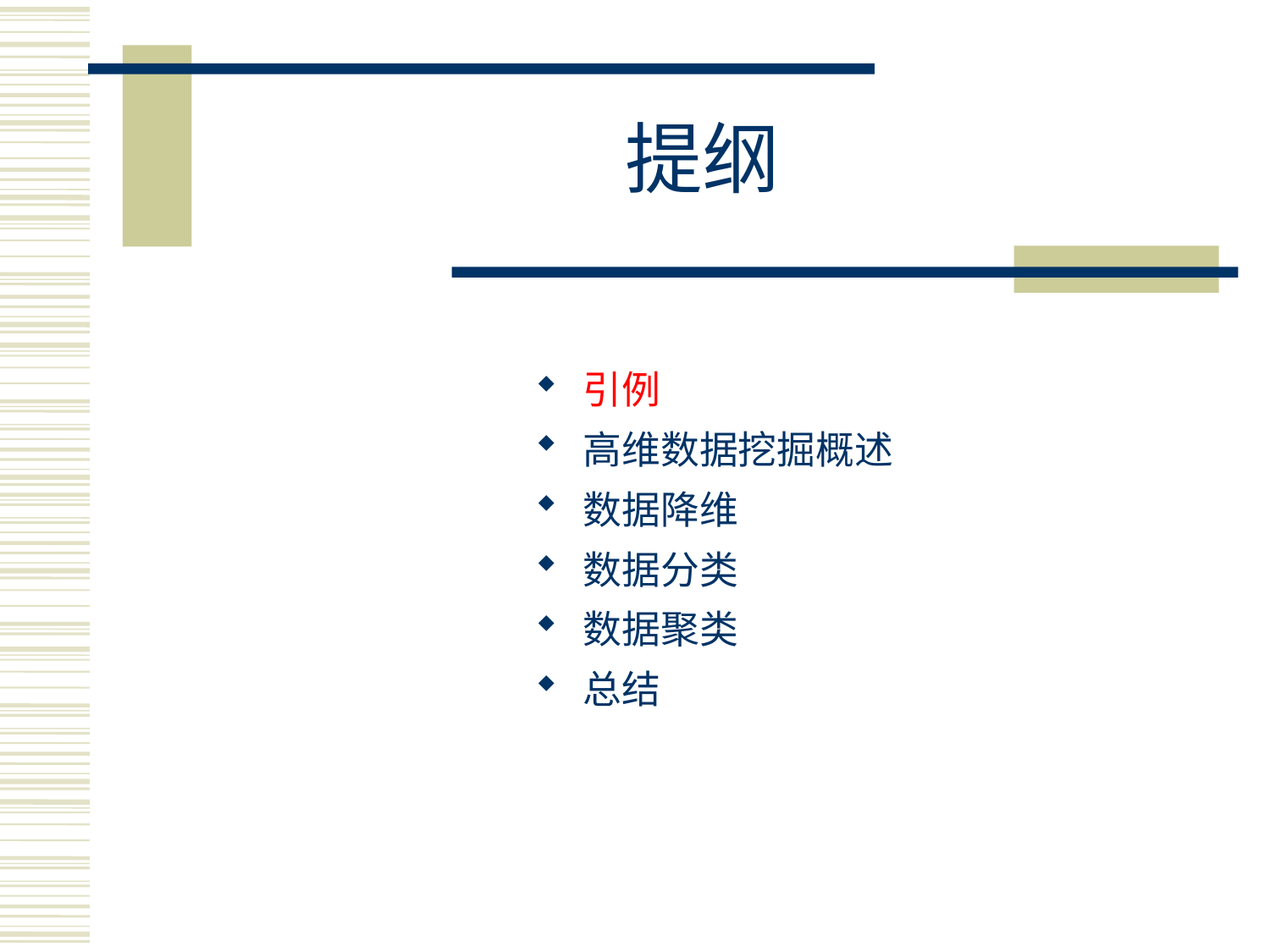

# 提纲
引例
高维数据挖掘概述
数据降维
数据分类
数据聚类
总结